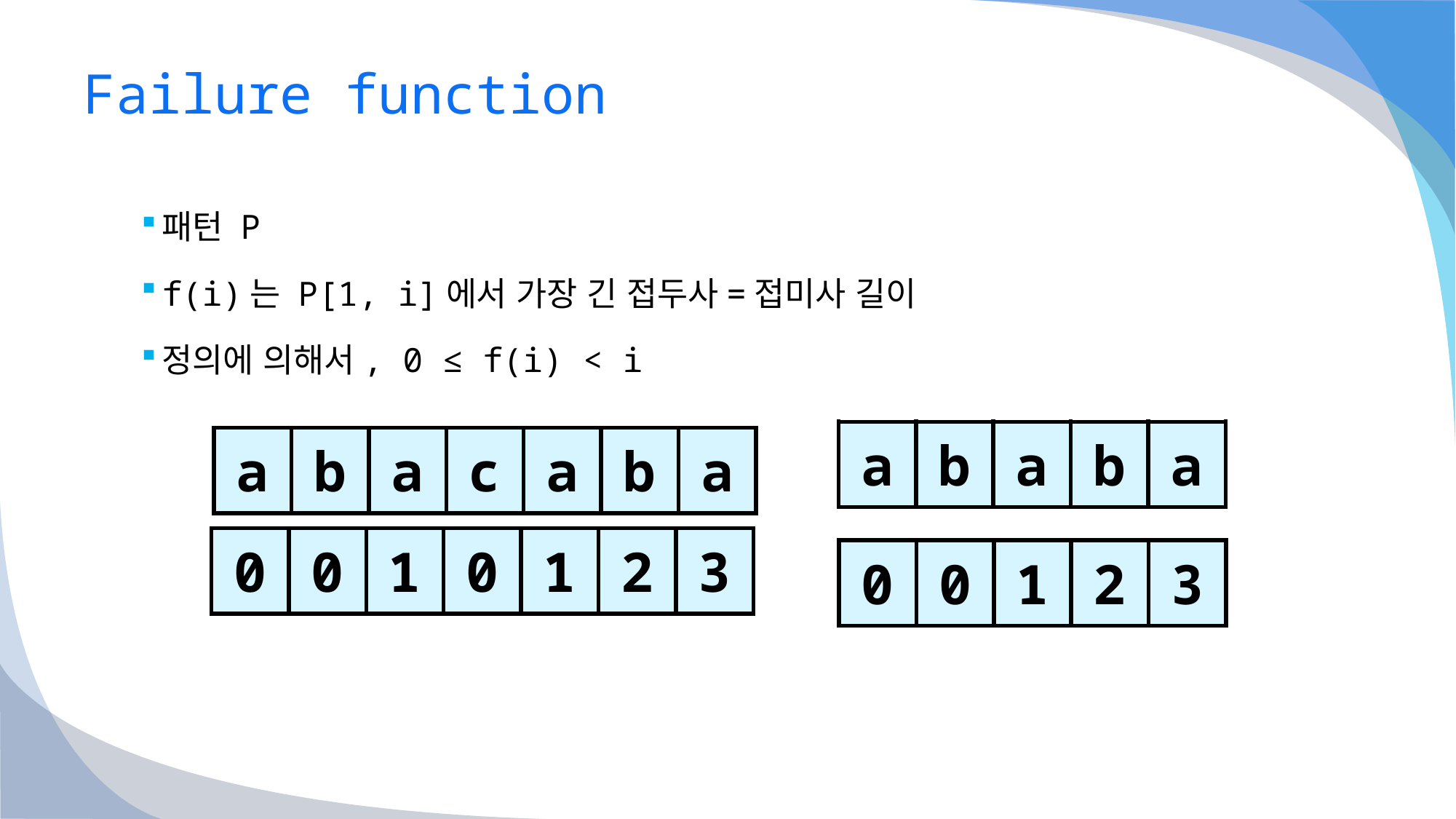

# Failure function
패턴 P
f(i)는 P[1, i]에서 가장 긴 접두사=접미사 길이
정의에 의해서, 0 ≤ f(i) < i

| a | b | a | b | a |
| --- | --- | --- | --- | --- |
| a | b | a | c | a | b | a |
| --- | --- | --- | --- | --- | --- | --- |
| 0 | 0 | 1 | 0 | 1 | 2 | 3 |
| --- | --- | --- | --- | --- | --- | --- |
| 0 | 0 | 1 | 2 | 3 |
| --- | --- | --- | --- | --- |